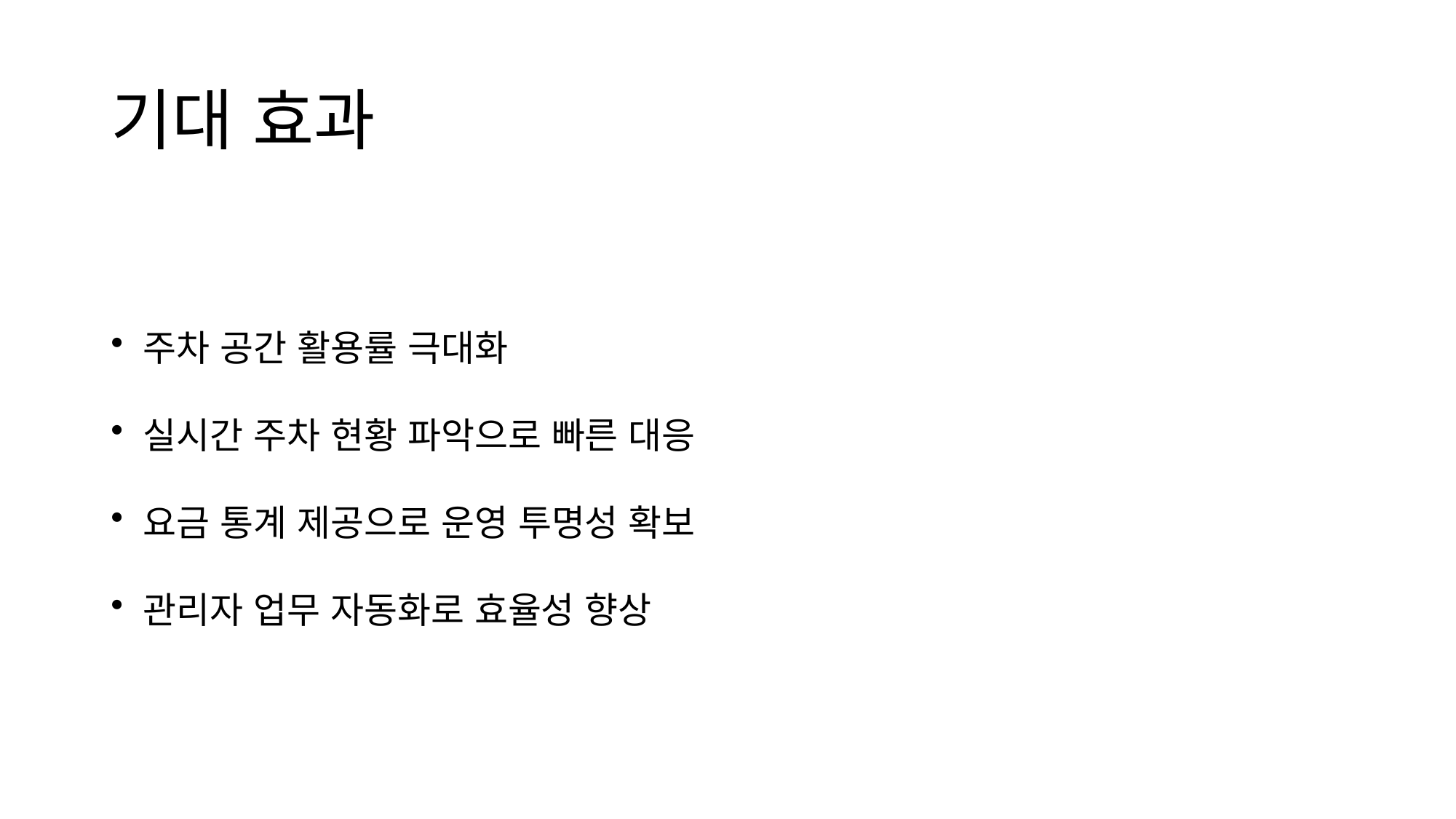

# 기대 효과
 주차 공간 활용률 극대화

 실시간 주차 현황 파악으로 빠른 대응

 요금 통계 제공으로 운영 투명성 확보

 관리자 업무 자동화로 효율성 향상